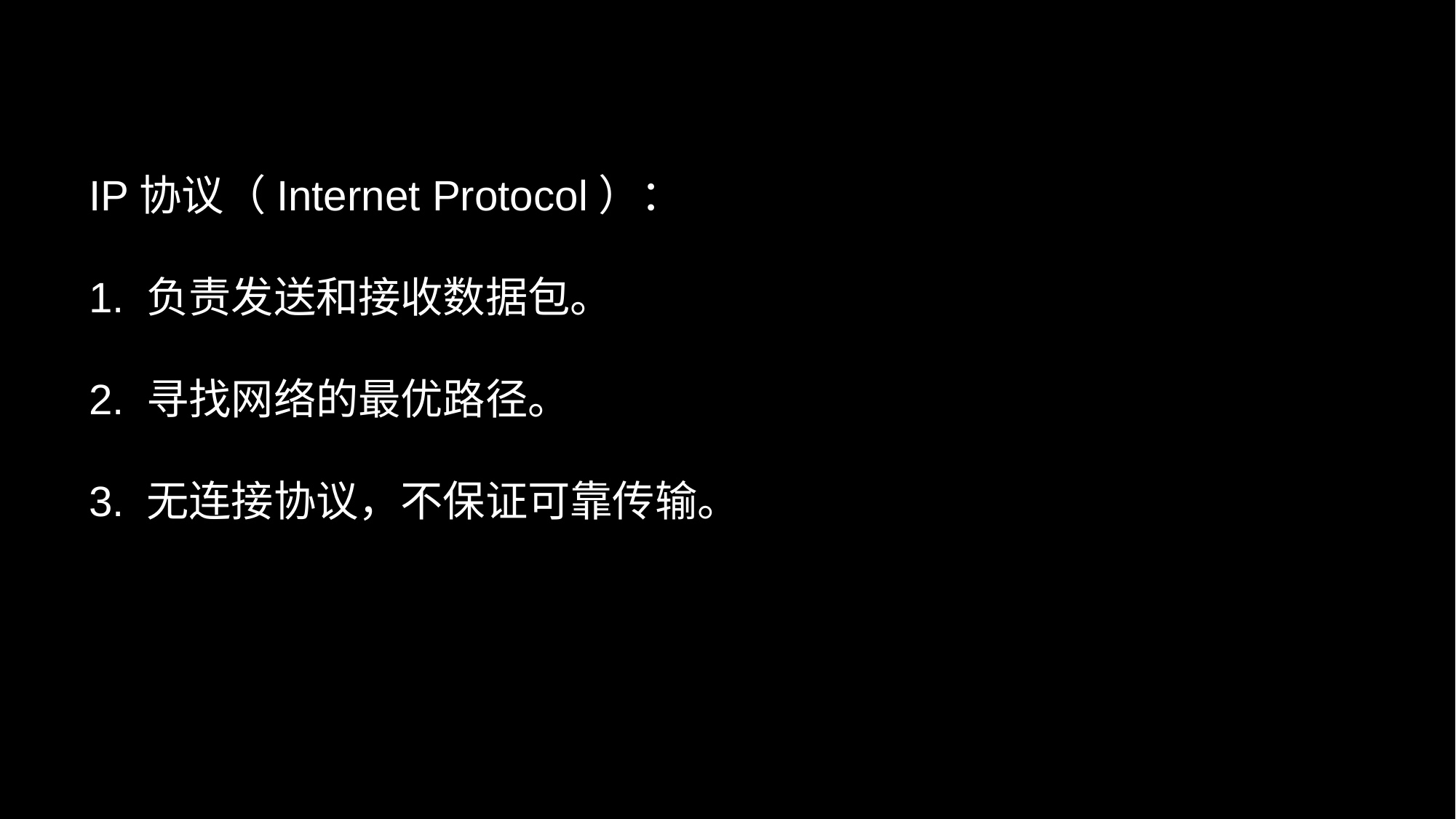

# IP协议（Internet Protocol）： 1. 负责发送和接收数据包。 2. 寻找网络的最优路径。 3. 无连接协议，不保证可靠传输。